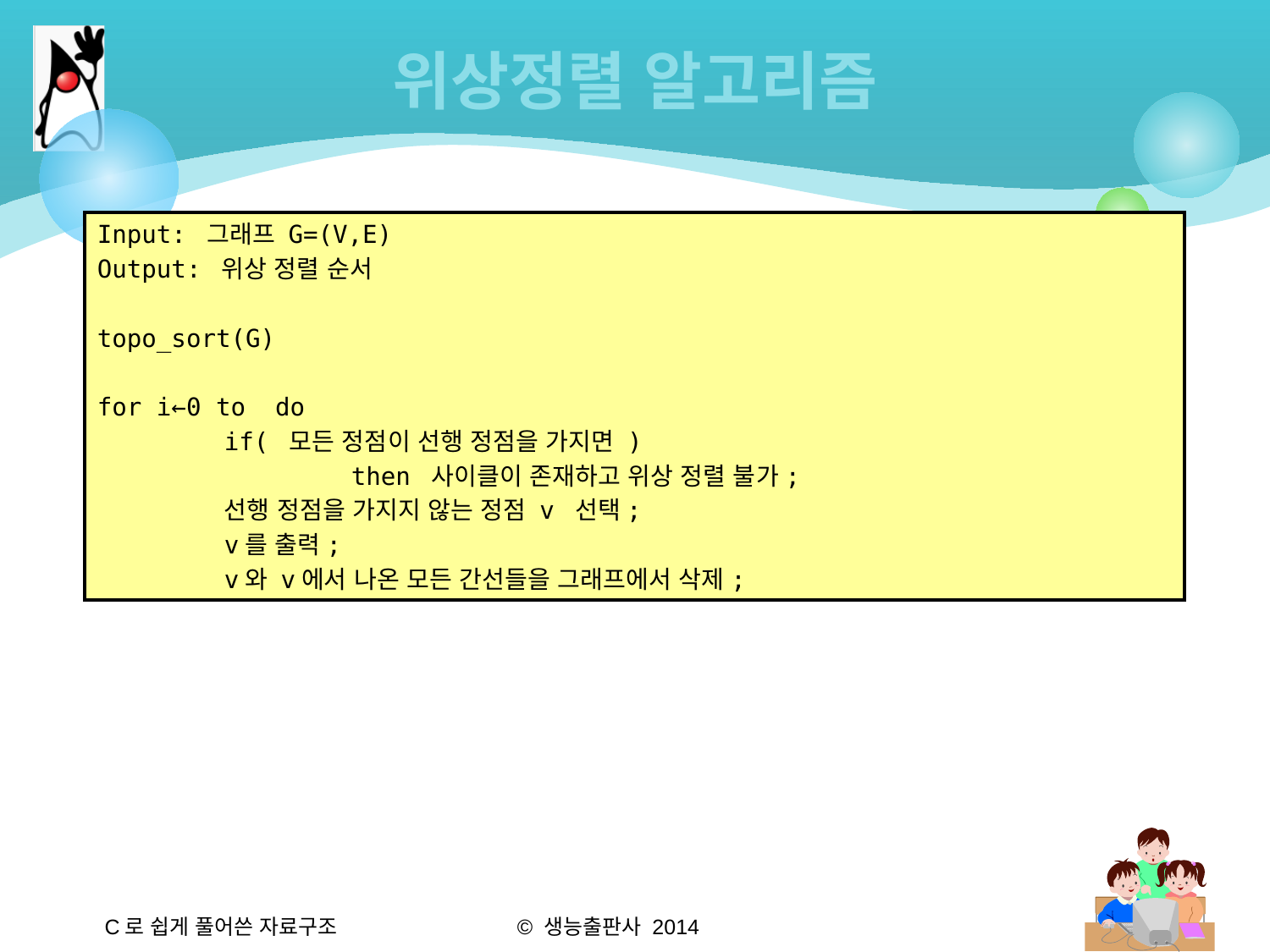

# 위상정렬 알고리즘
Input: 그래프 G=(V,E)
Output: 위상 정렬 순서

topo_sort(G)

for i←0 to  do
	if( 모든 정점이 선행 정점을 가지면 )
		then 사이클이 존재하고 위상 정렬 불가;
	선행 정점을 가지지 않는 정점 v 선택;
	v를 출력;
	v와 v에서 나온 모든 간선들을 그래프에서 삭제;